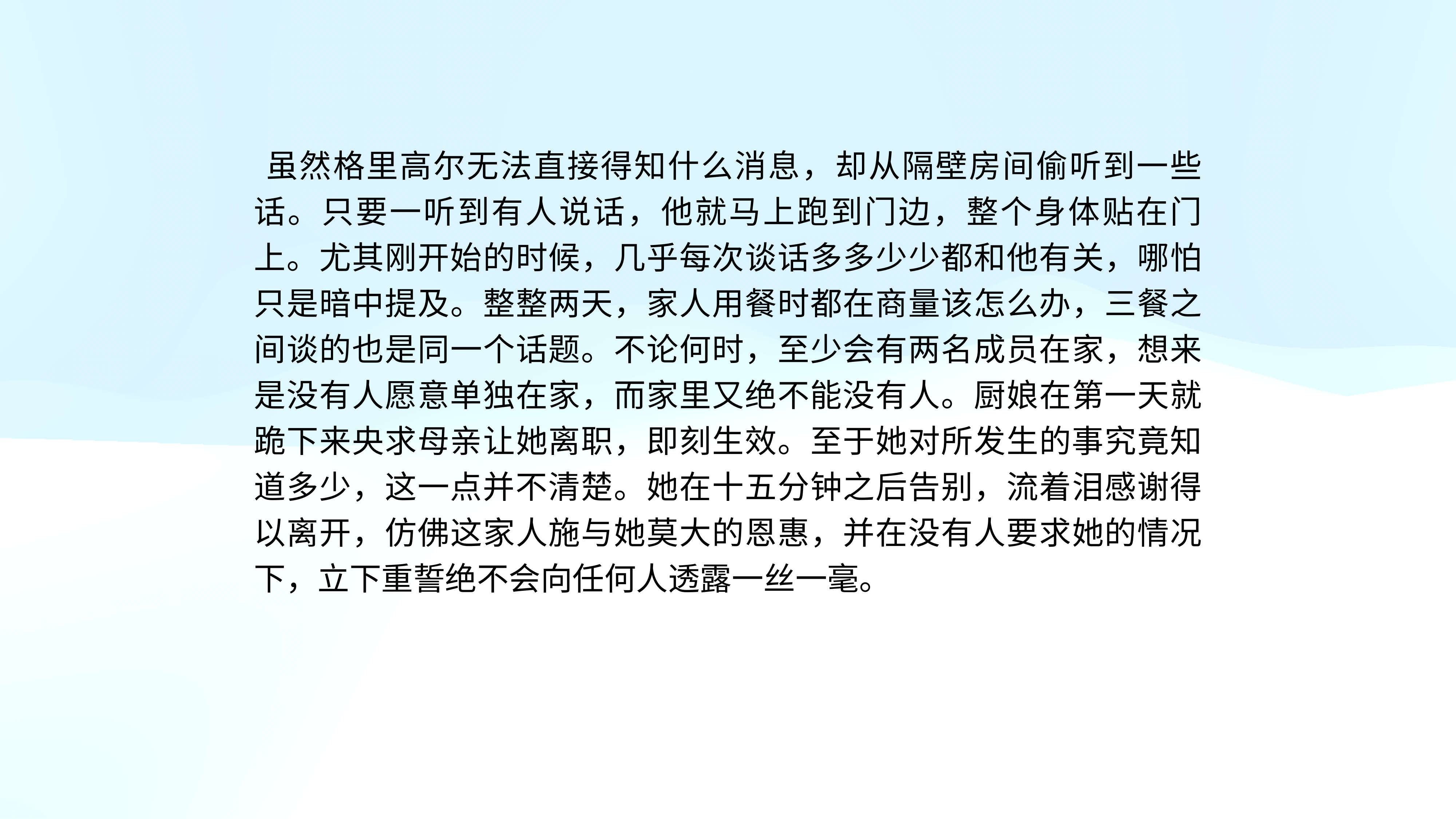

虽然格里高尔无法直接得知什么消息，却从隔壁房间偷听到一些话。只要一听到有人说话，他就马上跑到门边，整个身体贴在门上。尤其刚开始的时候，几乎每次谈话多多少少都和他有关，哪怕只是暗中提及。整整两天，家人用餐时都在商量该怎么办，三餐之间谈的也是同一个话题。不论何时，至少会有两名成员在家，想来是没有人愿意单独在家，而家里又绝不能没有人。厨娘在第一天就跪下来央求母亲让她离职，即刻生效。至于她对所发生的事究竟知道多少，这一点并不清楚。她在十五分钟之后告别，流着泪感谢得以离开，仿佛这家人施与她莫大的恩惠，并在没有人要求她的情况下，立下重誓绝不会向任何人透露一丝一毫。